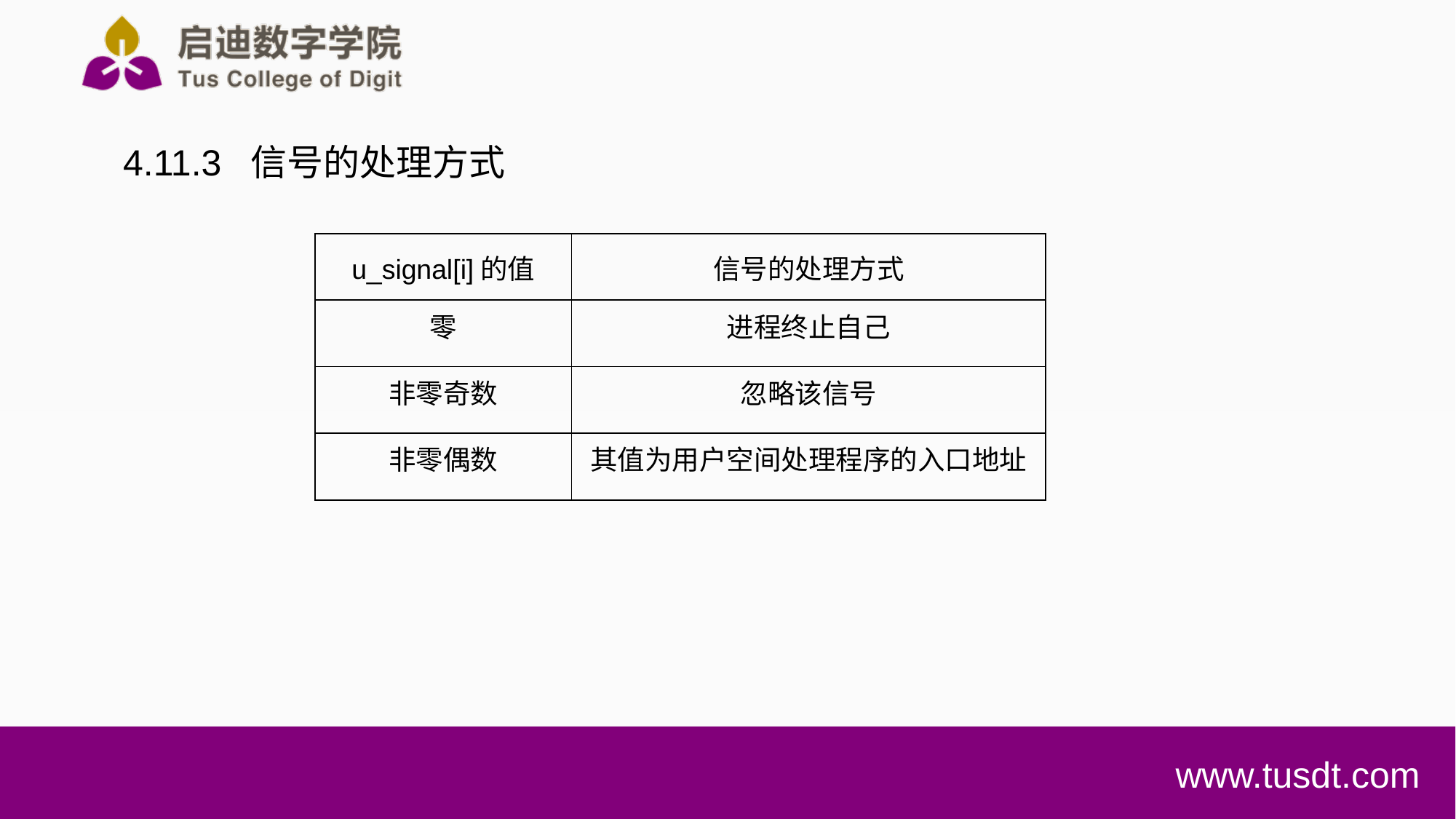

# 4.11.3  信号的处理方式
| u\_signal[i]的值 | 信号的处理方式 |
| --- | --- |
| 零 | 进程终止自己 |
| 非零奇数 | 忽略该信号 |
| 非零偶数 | 其值为用户空间处理程序的入口地址 |